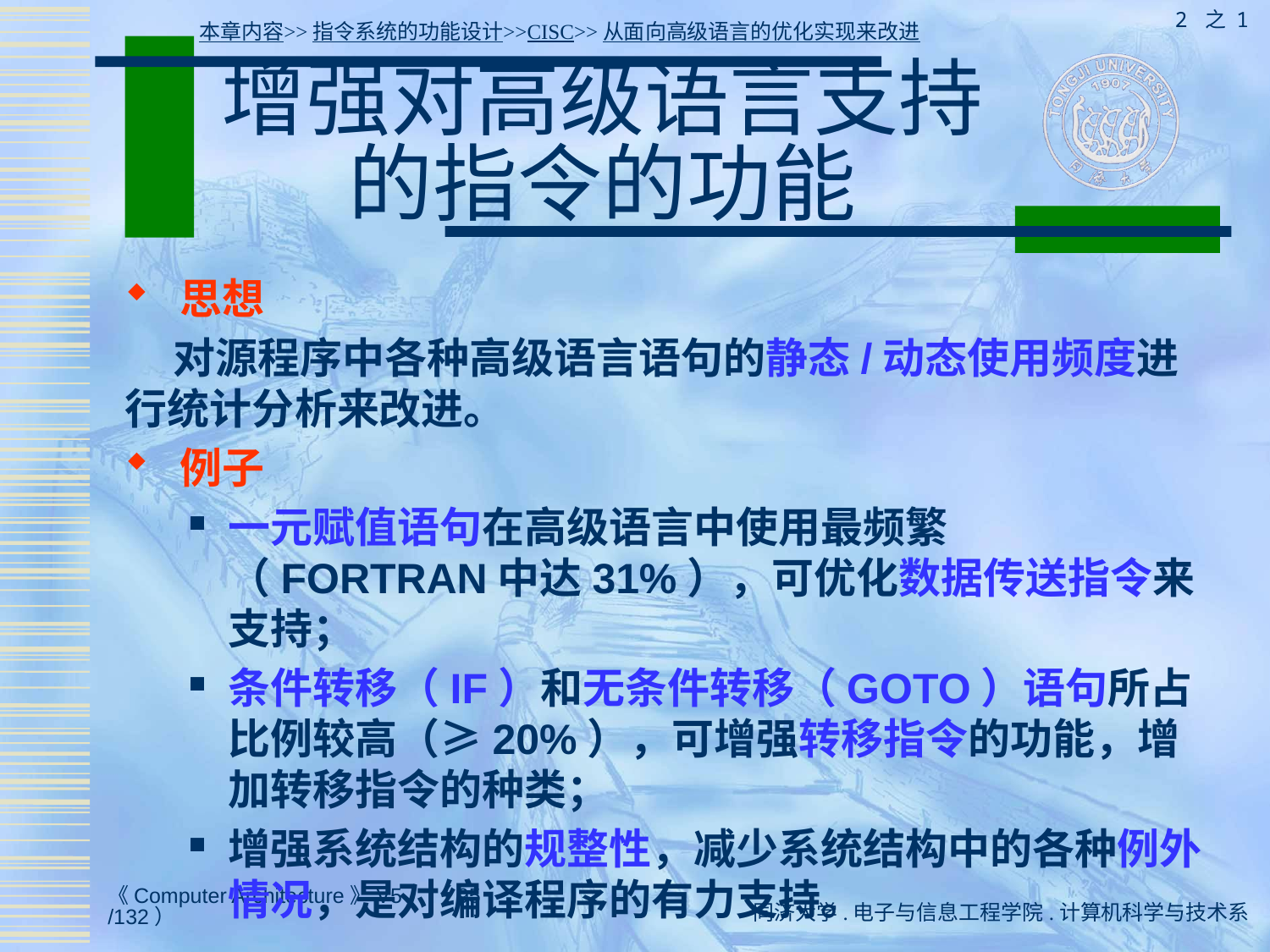

2 之 1
本章内容>>指令系统的功能设计>>CISC>>从面向高级语言的优化实现来改进
# 增强对高级语言支持的指令的功能
  思想
    对源程序中各种高级语言语句的静态/动态使用频度进行统计分析来改进。
  例子
一元赋值语句在高级语言中使用最频繁（FORTRAN中达31%），可优化数据传送指令来支持；
条件转移（IF）和无条件转移（GOTO）语句所占比例较高（≥20%），可增强转移指令的功能，增加转移指令的种类；
增强系统结构的规整性，减少系统结构中的各种例外情况，是对编译程序的有力支持。